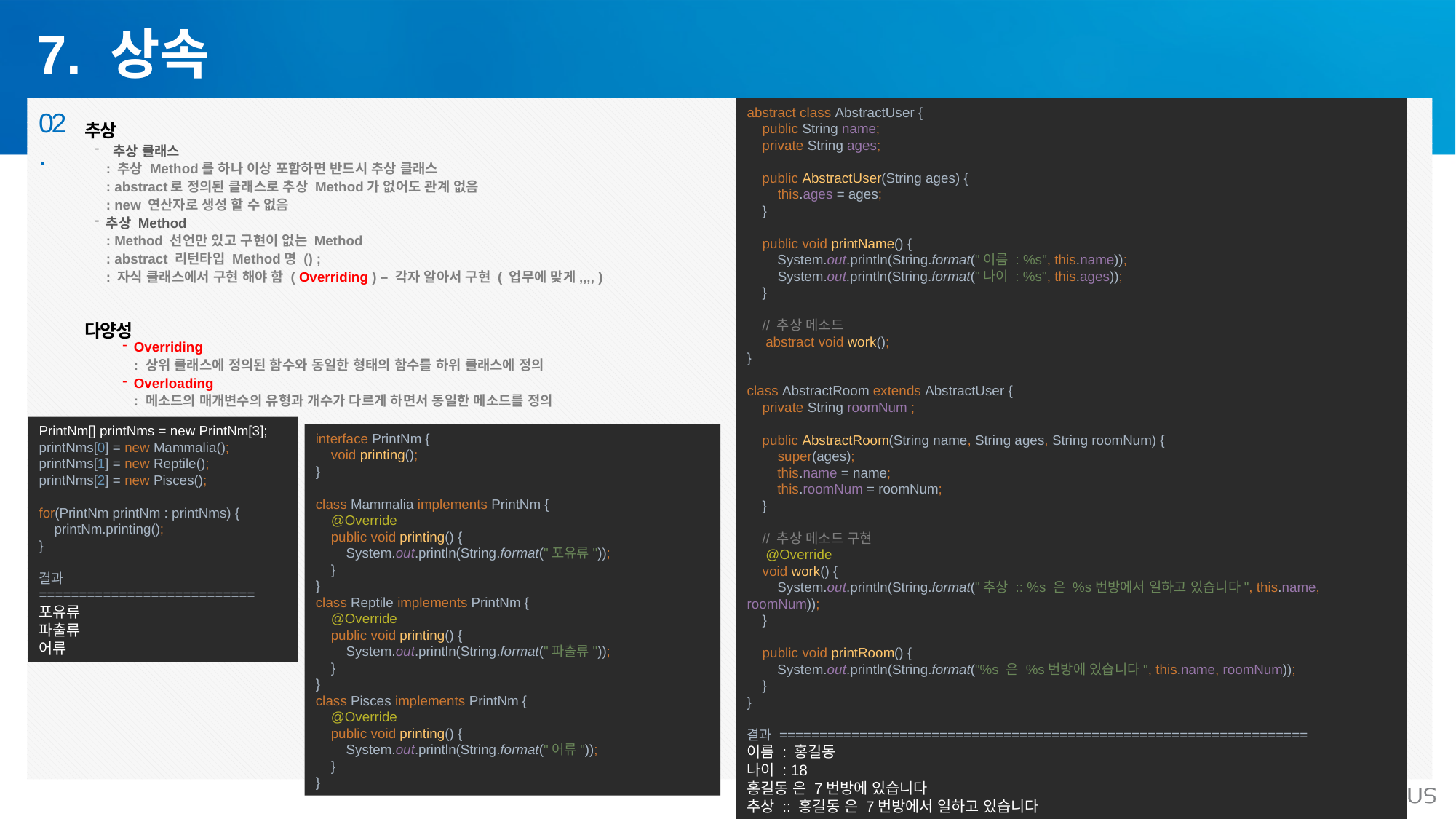

7. 상속

02.
추상
 추상 클래스
: 추상 Method를 하나 이상 포함하면 반드시 추상 클래스
: abstract로 정의된 클래스로 추상 Method가 없어도 관계 없음
: new 연산자로 생성 할 수 없음
추상 Method
: Method 선언만 있고 구현이 없는 Method
: abstract 리턴타입 Method명 () ;
: 자식 클래스에서 구현 해야 함 ( Overriding ) – 각자 알아서 구현 ( 업무에 맞게,,,, )
abstract class AbstractUser {
    public String name;
    private String ages;
    public AbstractUser(String ages) {
        this.ages = ages;
    }
    public void printName() {
        System.out.println(String.format("이름 : %s", this.name));
        System.out.println(String.format("나이 : %s", this.ages));
    }
    // 추상 메소드
    abstract void work();
}
class AbstractRoom extends AbstractUser {
    private String roomNum ;
    public AbstractRoom(String name, String ages, String roomNum) {
        super(ages);
        this.name = name;
        this.roomNum = roomNum;
    }
    // 추상 메소드 구현
    @Override
    void work() {
        System.out.println(String.format("추상 :: %s 은 %s번방에서 일하고 있습니다", this.name, roomNum));
    }
    public void printRoom() {
        System.out.println(String.format("%s 은 %s번방에 있습니다", this.name, roomNum));
    }
}

결과 ==================================================================
이름 : 홍길동
나이 : 18
홍길동 은 7번방에 있습니다
추상 :: 홍길동 은 7번방에서 일하고 있습니다
다양성
Overriding
: 상위 클래스에 정의된 함수와 동일한 형태의 함수를 하위 클래스에 정의
Overloading
: 메소드의 매개변수의 유형과 개수가 다르게 하면서 동일한 메소드를 정의
interface PrintNm {
    void printing();
}
class Mammalia implements PrintNm {
    @Override
    public void printing() {
        System.out.println(String.format("포유류"));
    }
}
class Reptile implements PrintNm {
    @Override
    public void printing() {
        System.out.println(String.format("파출류"));
    }
}
class Pisces implements PrintNm {
    @Override
    public void printing() {
        System.out.println(String.format("어류"));
    }
}
PrintNm[] printNms = new PrintNm[3];
printNms[0] = new Mammalia();
printNms[1] = new Reptile();
printNms[2] = new Pisces();
for(PrintNm printNm : printNms) {
    printNm.printing();
}

결과 ===========================
포유류
파출류
어류